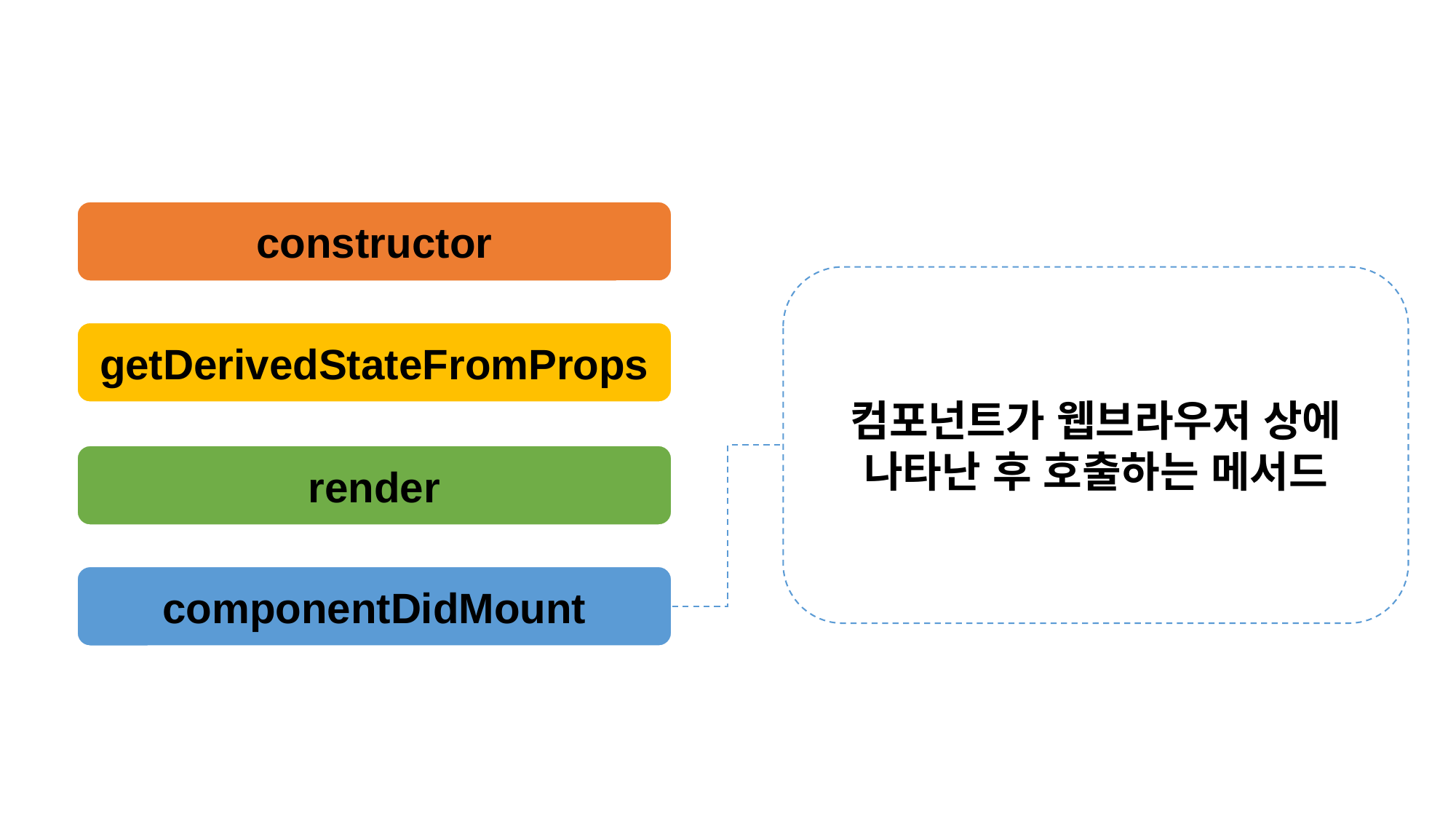

constructor
getDerivedStateFromProps
render
componentDidMount
컴포넌트가 웹브라우저 상에 나타난 후 호출하는 메서드